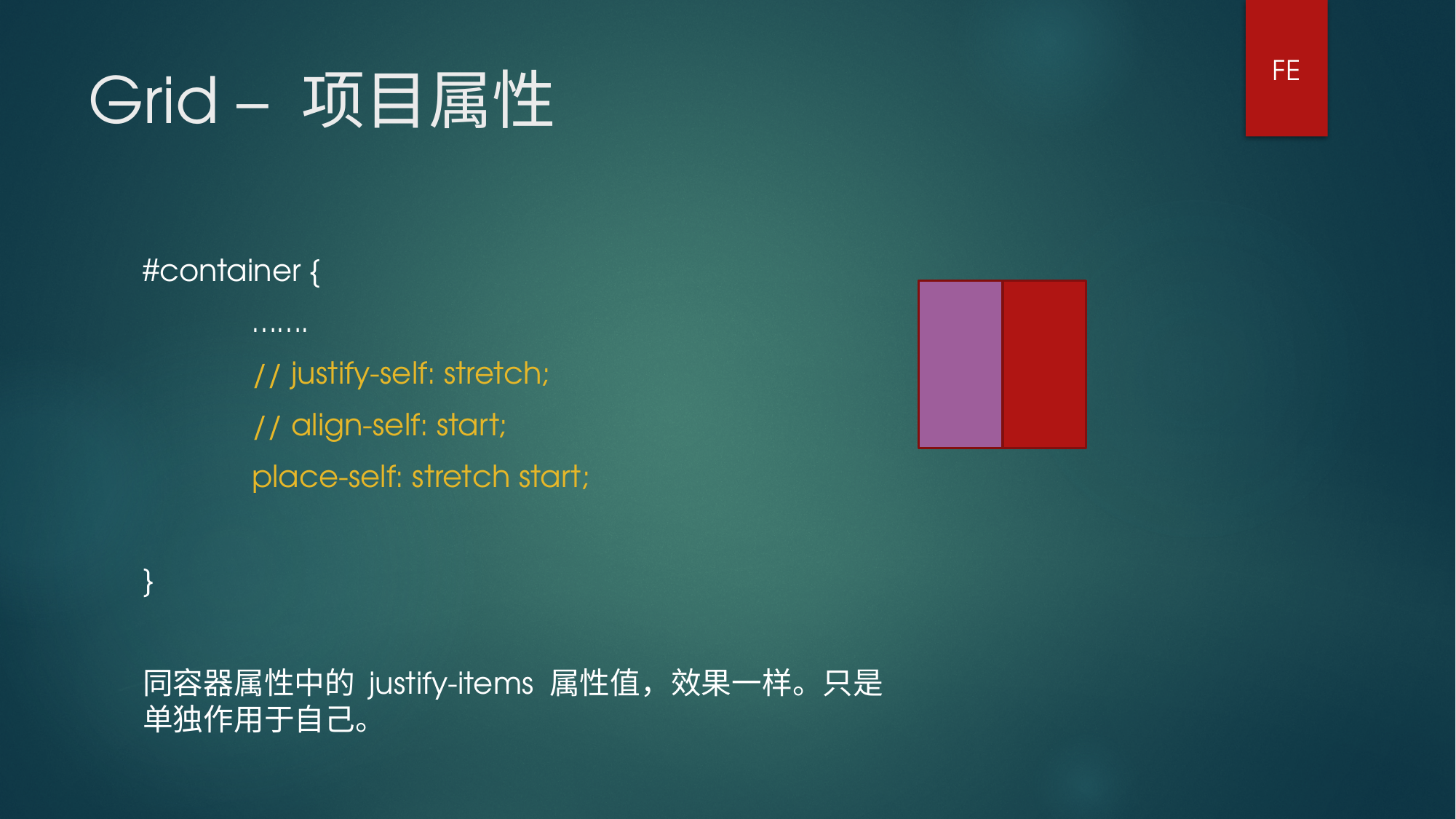

FE
# Grid – 项目属性
#container {
	…….
	// justify-self: stretch;
	// align-self: start;
	place-self: stretch start;

}

同容器属性中的 justify-items 属性值，效果一样。只是单独作用于自己。